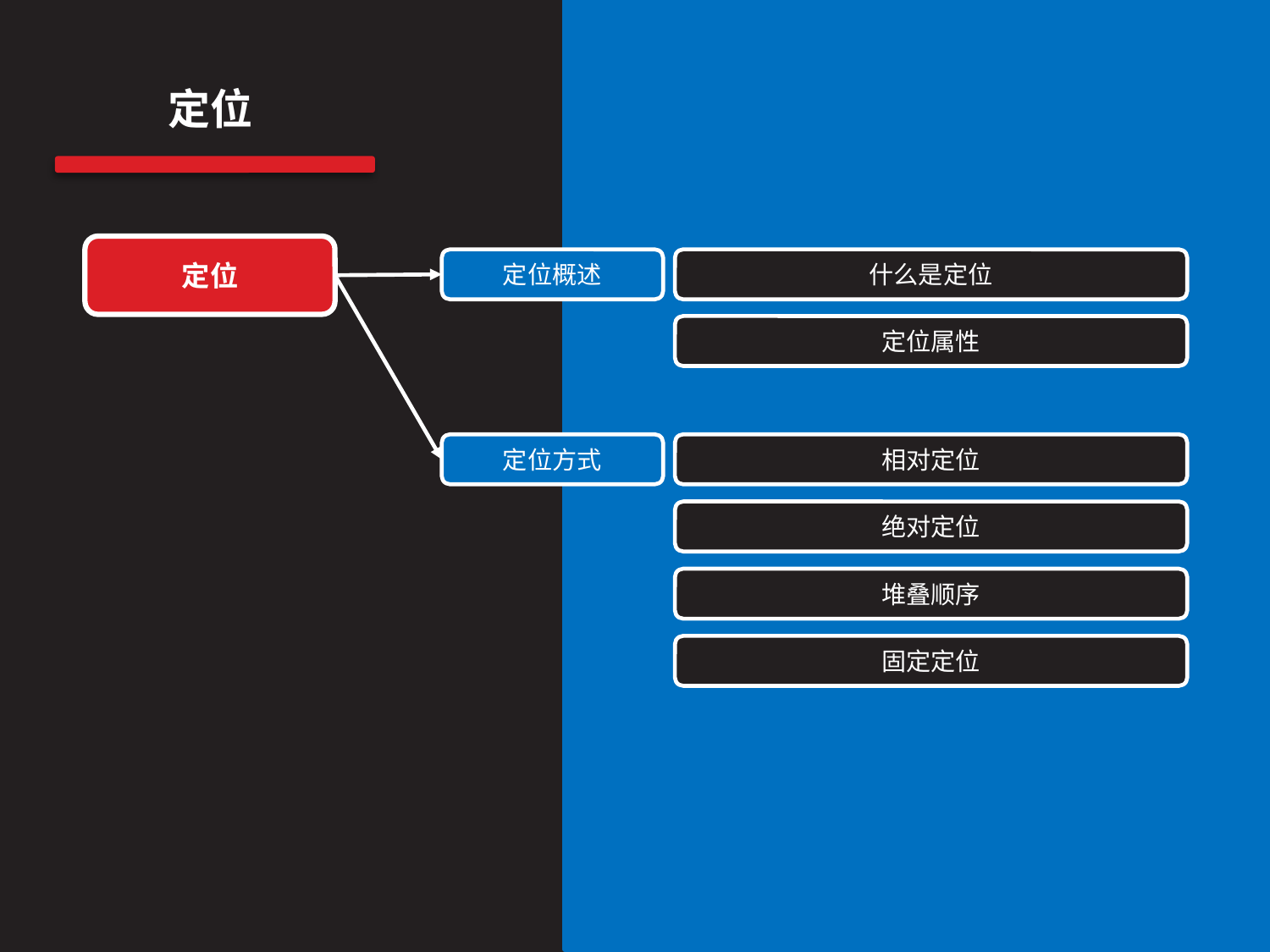

定位

定位
定位概述
什么是定位
定位属性
定位方式
相对定位
绝对定位
堆叠顺序
固定定位